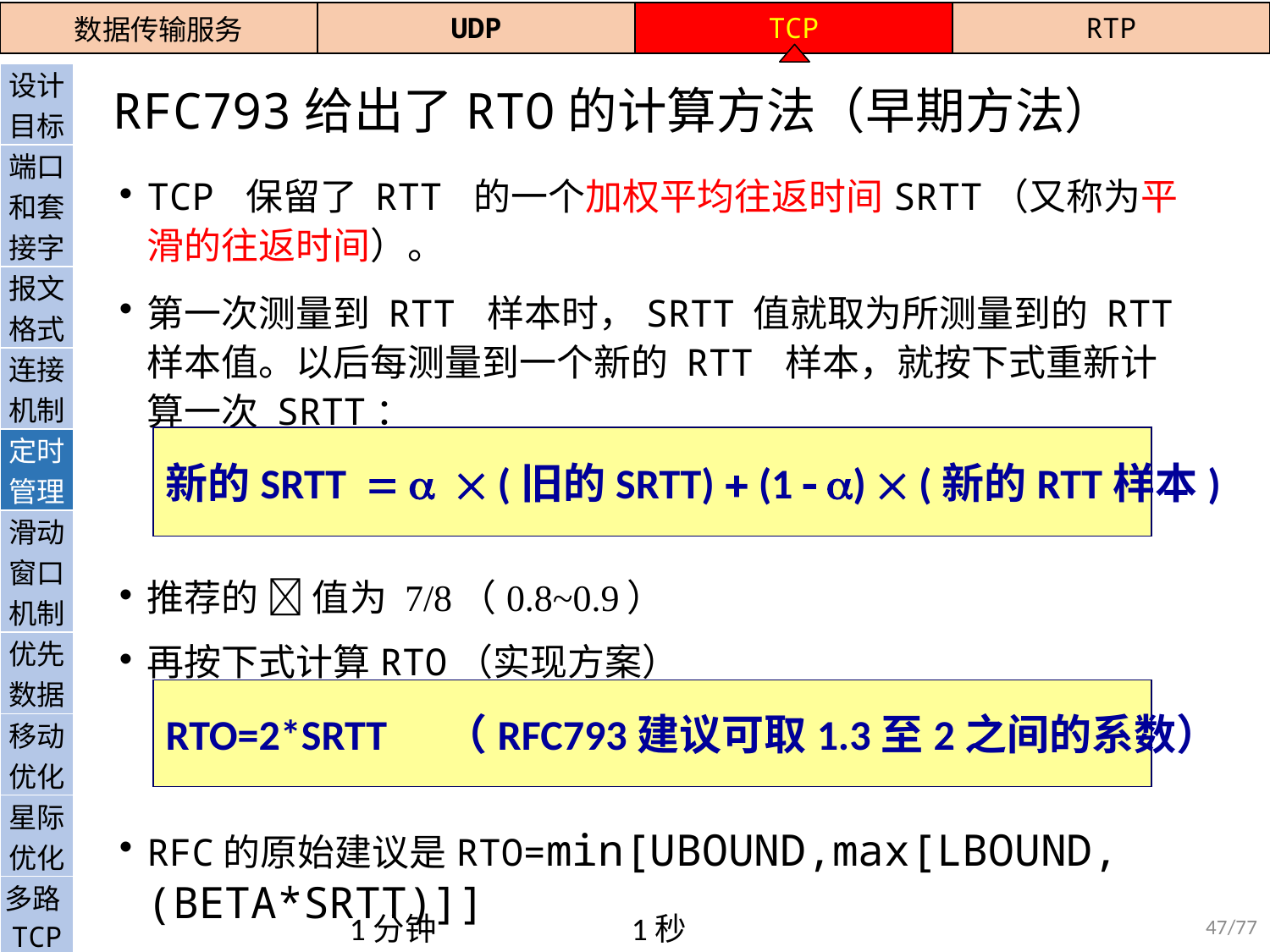

| 数据传输服务 | UDP | TCP | RTP |
| --- | --- | --- | --- |

| 设计目标 |
| --- |
| 端口和套接字 |
| 报文格式 |
| 连接机制 |
| 定时管理 |
| 滑动窗口机制 |
| 优先数据 |
| 移动优化 |
| 星际优化 |
| 多路TCP |
| QUIC |
# RFC793给出了RTO的计算方法（早期方法）
TCP 保留了 RTT 的一个加权平均往返时间SRTT（又称为平滑的往返时间）。
第一次测量到 RTT 样本时，SRTT 值就取为所测量到的 RTT 样本值。以后每测量到一个新的 RTT 样本，就按下式重新计算一次 SRTT：

推荐的 α 值为 7/8（0.8~0.9）
再按下式计算RTO（实现方案）

RFC的原始建议是RTO=min[UBOUND,max[LBOUND,(BETA*SRTT)]]
新的SRTT  = α  × (旧的SRTT) + (1 − α) × (新的RTT样本)
RTO=2*SRTT     （RFC793建议可取1.3至2之间的系数）
47/77
1分钟                          1秒